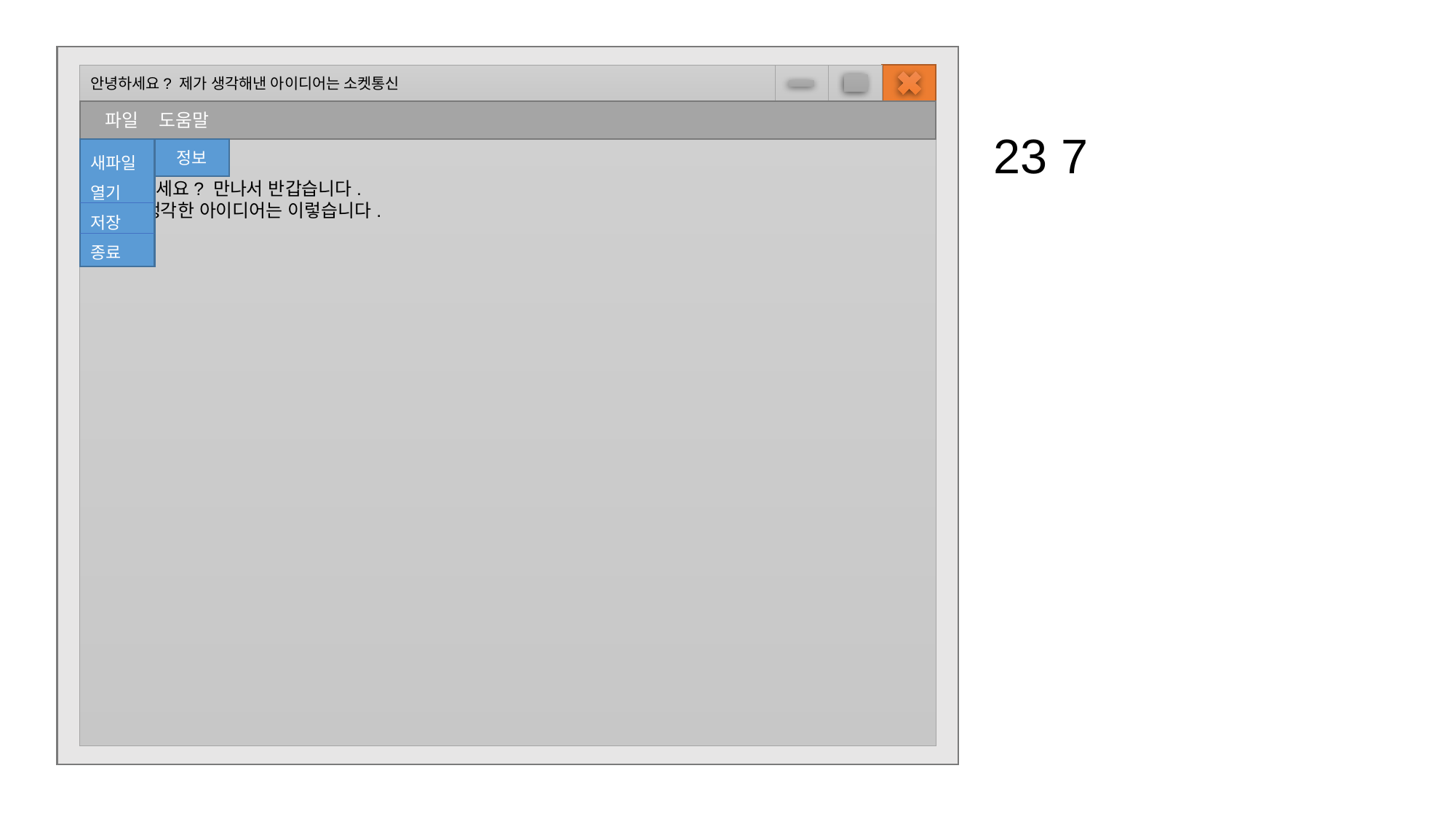

# 23 7

안녕하세요? 제가 생각해낸 아이디어는 소켓통신

  파일    도움말
정보
새파일
열기
저장
종료
안녕하세요? 만나서 반갑습니다.
제가 생각한 아이디어는 이렇습니다.
…